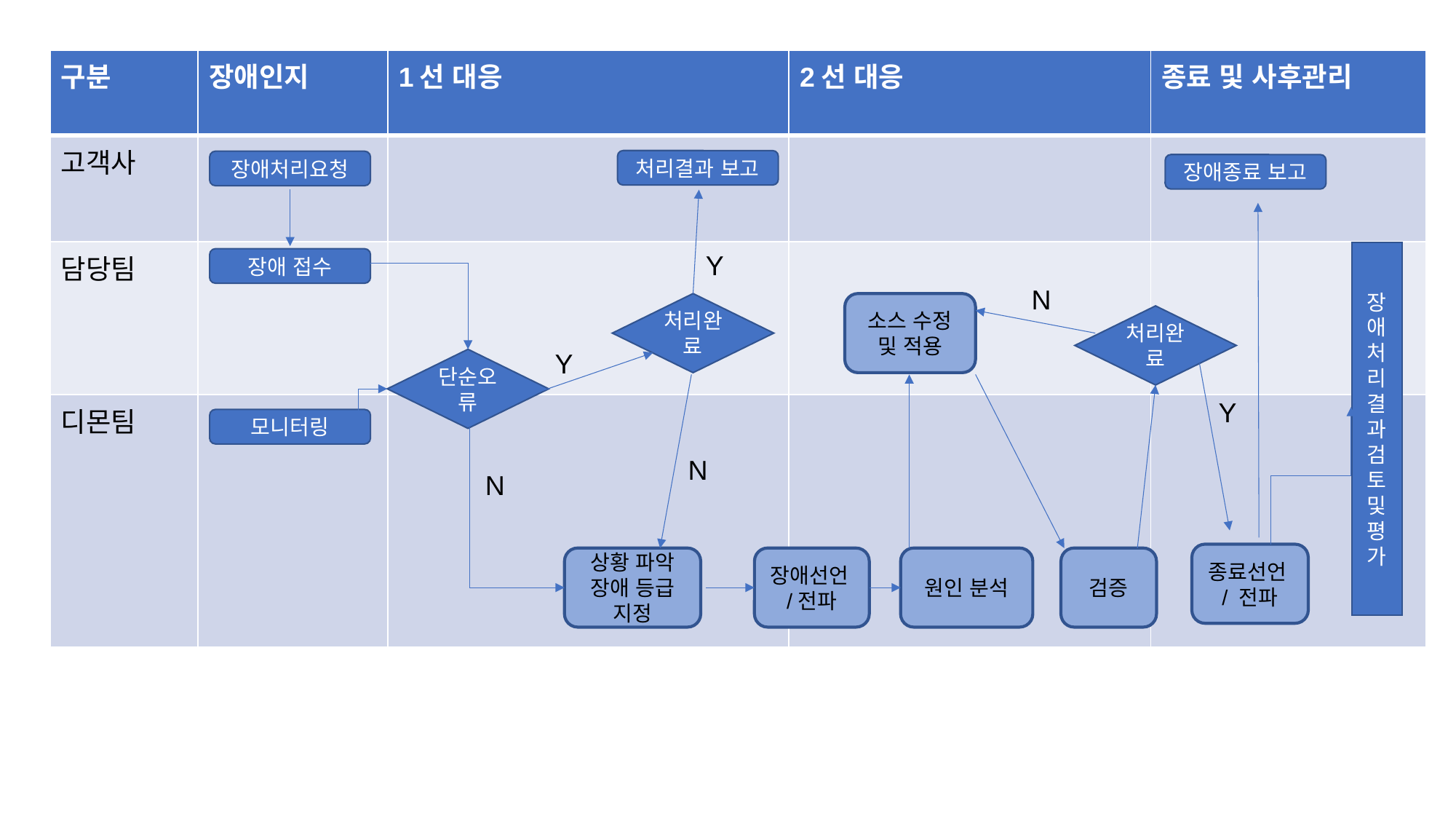

| 구분 | 장애인지 | 1선 대응 | 2선 대응 | 종료 및 사후관리 |
| --- | --- | --- | --- | --- |
| 고객사 |  |  |  |  |
| 담당팀 |  |  |  |  |
| 디몬팀 |  |  |  |  |
처리결과 보고
장애처리요청
장애종료 보고
Y
장애처리결과 검토및 평가
장애 접수
N
처리완료
소스 수정 및 적용
처리완료
Y
단순오류
Y
모니터링
N
N
종료선언/ 전파
검증
원인 분석
상황 파악
장애 등급 지정
장애선언/전파